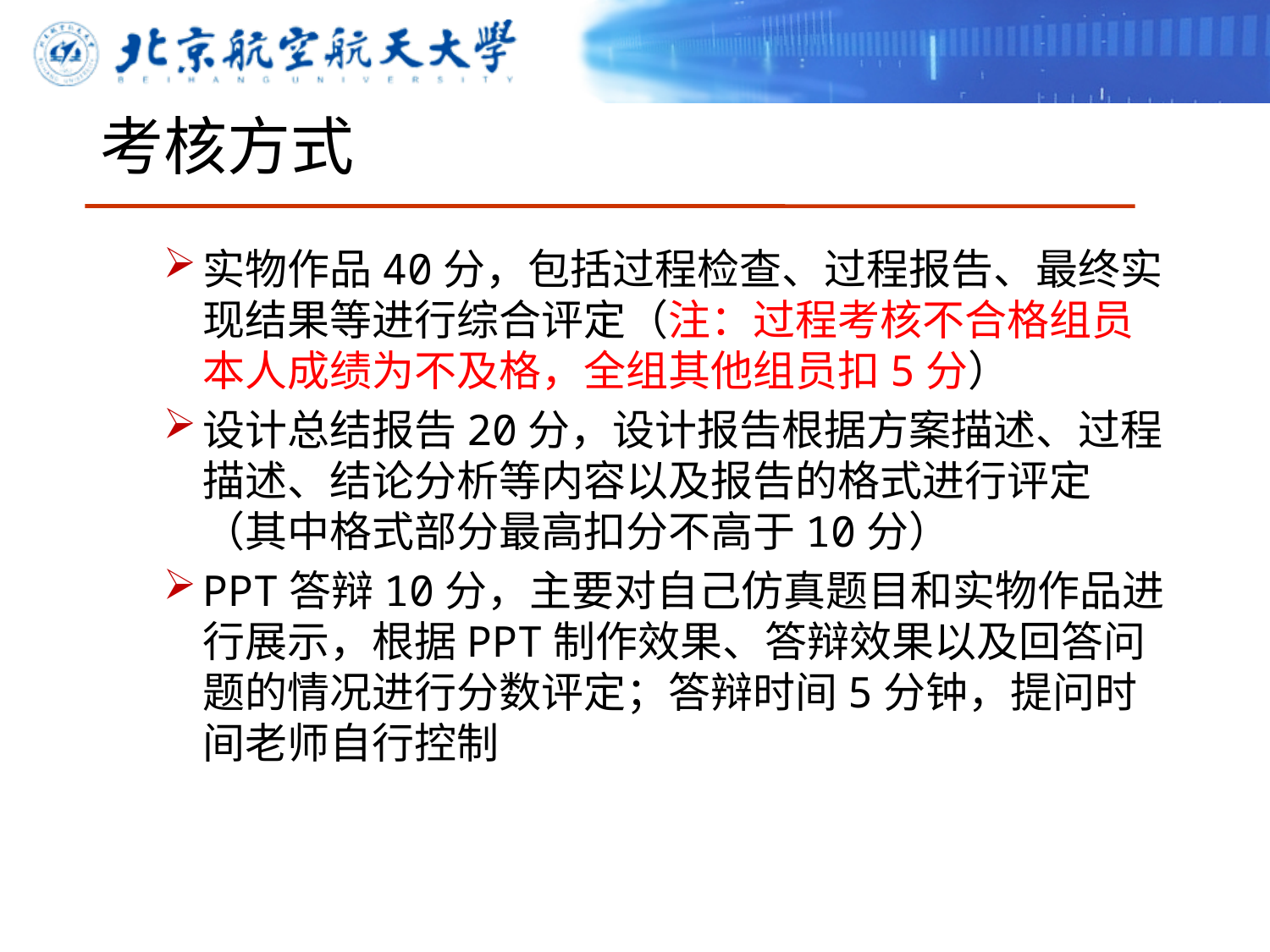

# 考核方式
实物作品40分，包括过程检查、过程报告、最终实现结果等进行综合评定（注：过程考核不合格组员本人成绩为不及格，全组其他组员扣5分）
设计总结报告20分，设计报告根据方案描述、过程描述、结论分析等内容以及报告的格式进行评定（其中格式部分最高扣分不高于10分）
PPT答辩10分，主要对自己仿真题目和实物作品进行展示，根据PPT制作效果、答辩效果以及回答问题的情况进行分数评定；答辩时间5分钟，提问时间老师自行控制